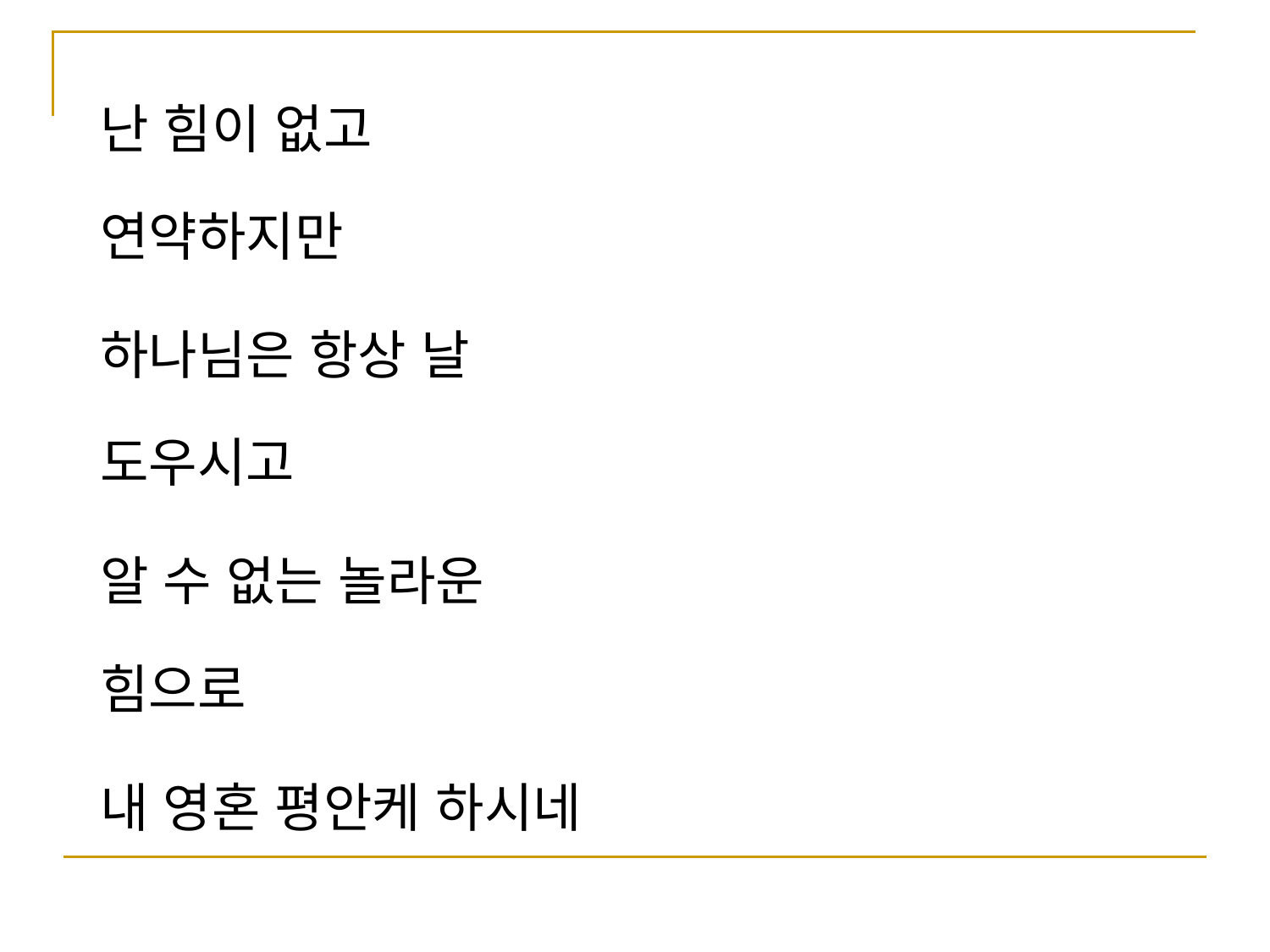

난 힘이 없고 연약하지만
하나님은 항상 날 도우시고
알 수 없는 놀라운 힘으로
내 영혼 평안케 하시네